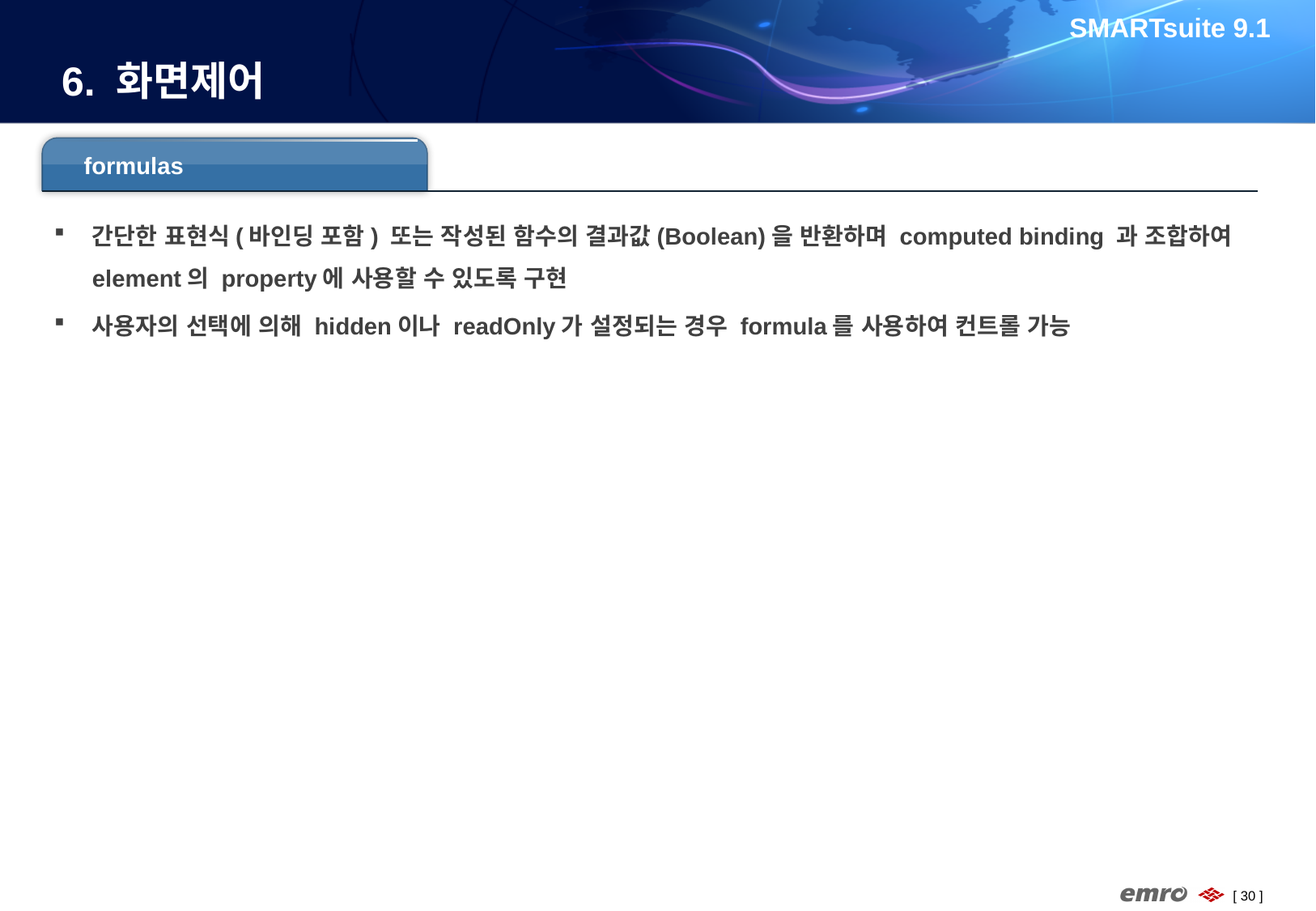

SMARTsuite 9.1
# 6. 화면제어

formulas
간단한 표현식(바인딩 포함) 또는 작성된 함수의 결과값(Boolean)을 반환하며 computed binding 과 조합하여 element의 property에 사용할 수 있도록 구현
사용자의 선택에 의해 hidden이나 readOnly가 설정되는 경우 formula를 사용하여 컨트롤 가능